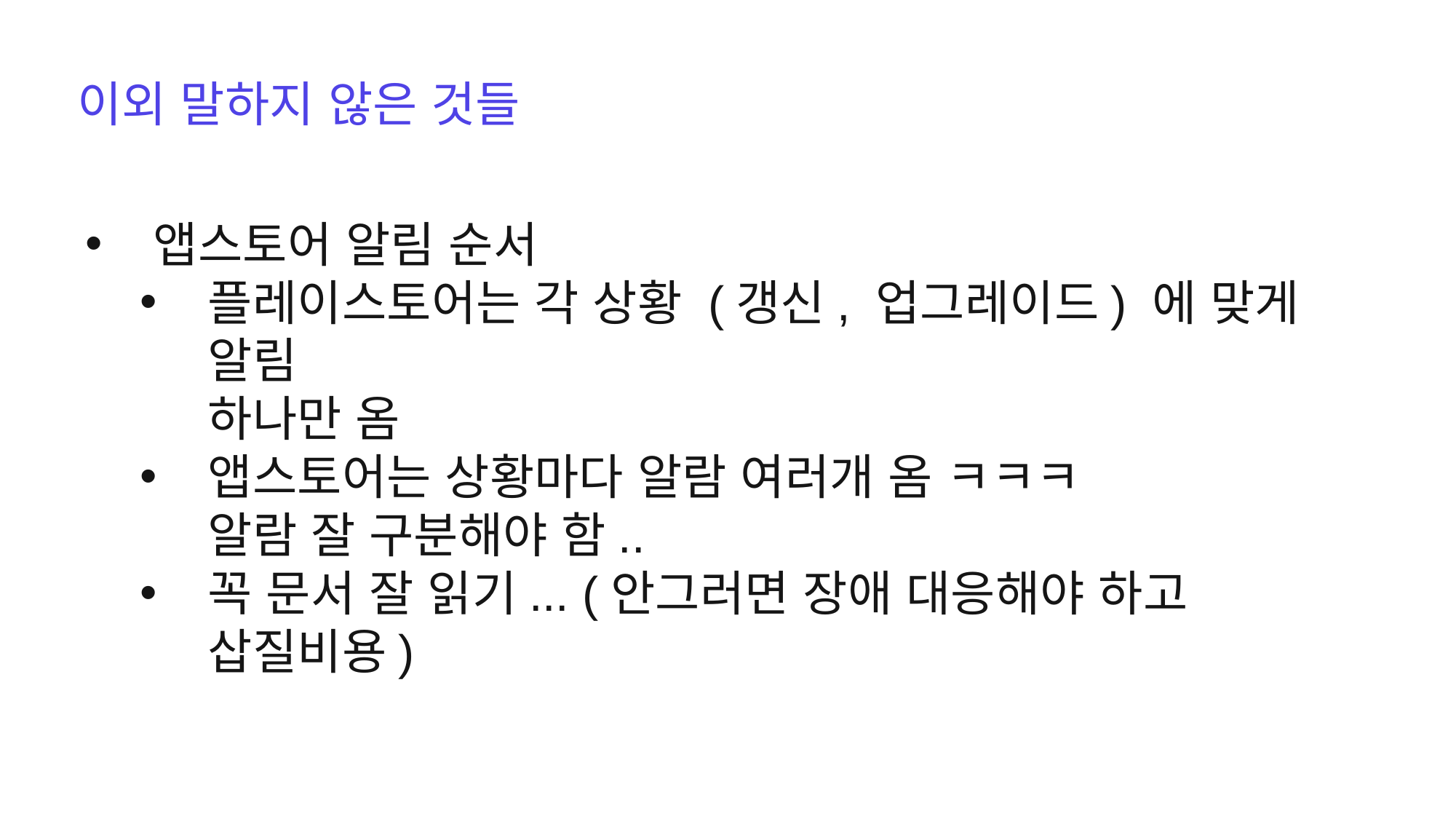

이외 말하지 않은 것들
앱스토어 알림 순서
플레이스토어는 각 상황 (갱신, 업그레이드) 에 맞게 알림
하나만 옴
앱스토어는 상황마다 알람 여러개 옴 ㅋㅋㅋ
알람 잘 구분해야 함..
꼭 문서 잘 읽기... (안그러면 장애 대응해야 하고 삽질비용)